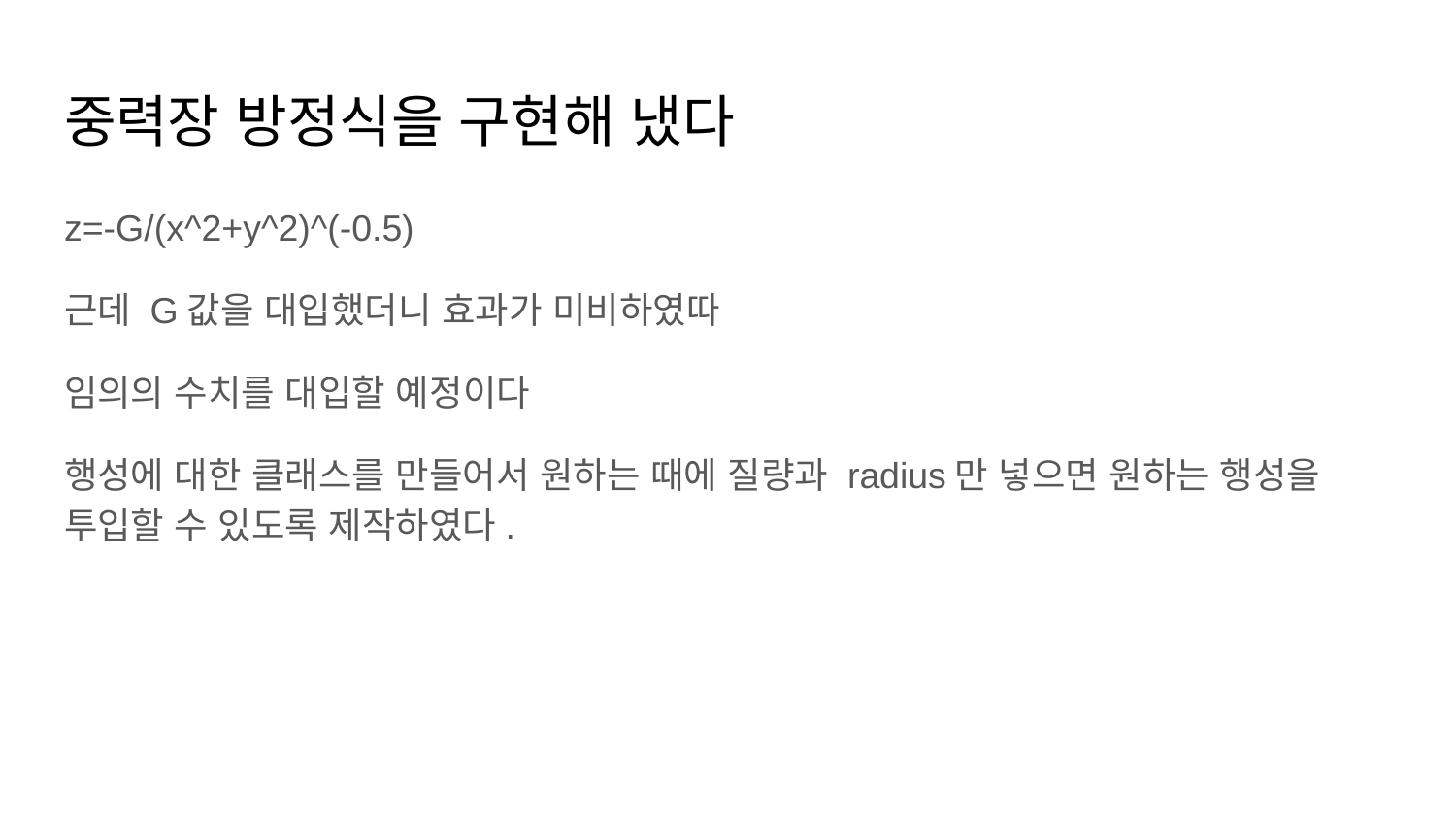

# 중력장 방정식을 구현해 냈다
z=-G/(x^2+y^2)^(-0.5)
근데 G값을 대입했더니 효과가 미비하였따
임의의 수치를 대입할 예정이다
행성에 대한 클래스를 만들어서 원하는 때에 질량과 radius만 넣으면 원하는 행성을 투입할 수 있도록 제작하였다.